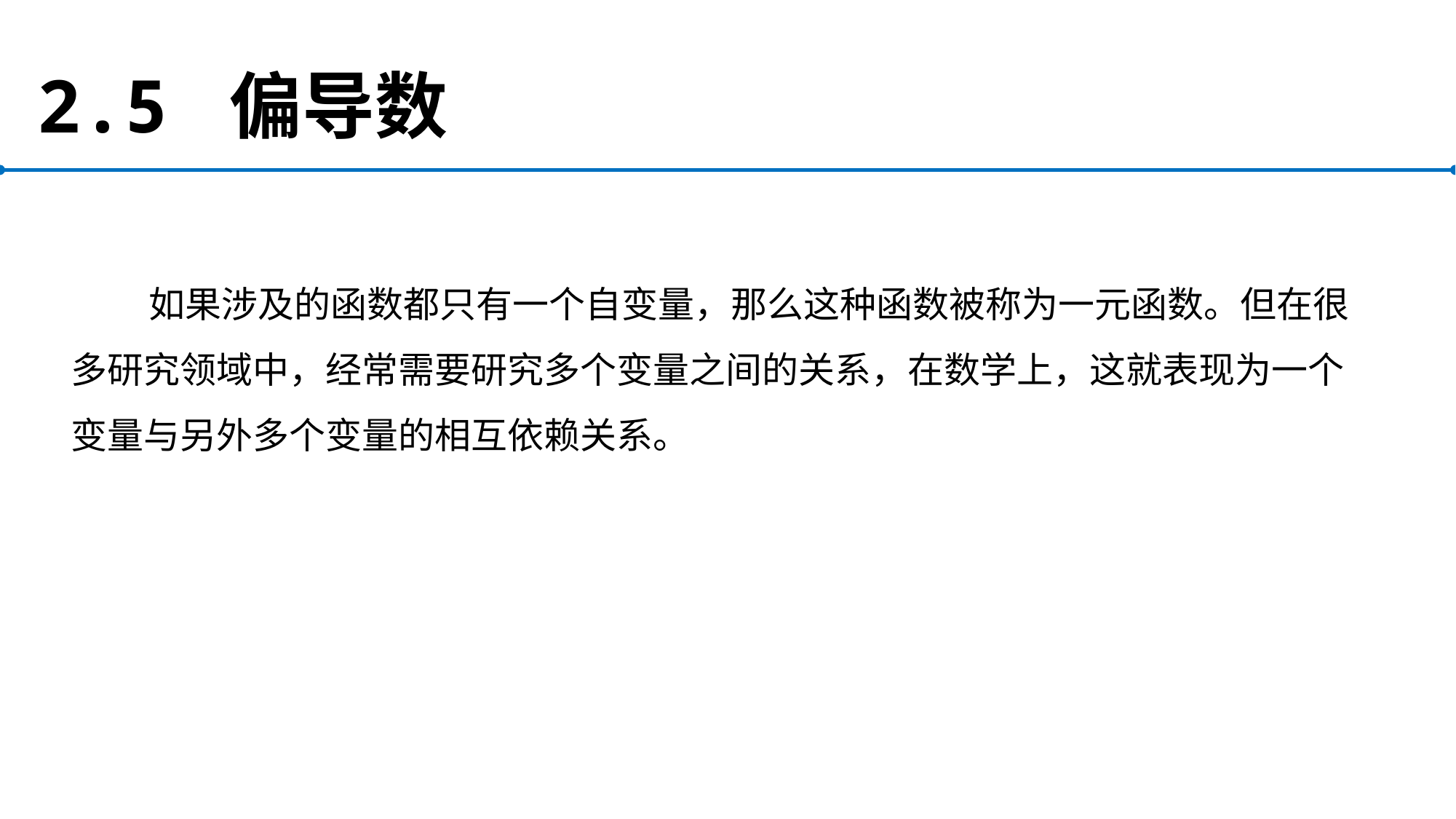

# 2.5 偏导数
如果涉及的函数都只有一个自变量，那么这种函数被称为一元函数。但在很多研究领域中，经常需要研究多个变量之间的关系，在数学上，这就表现为一个变量与另外多个变量的相互依赖关系。